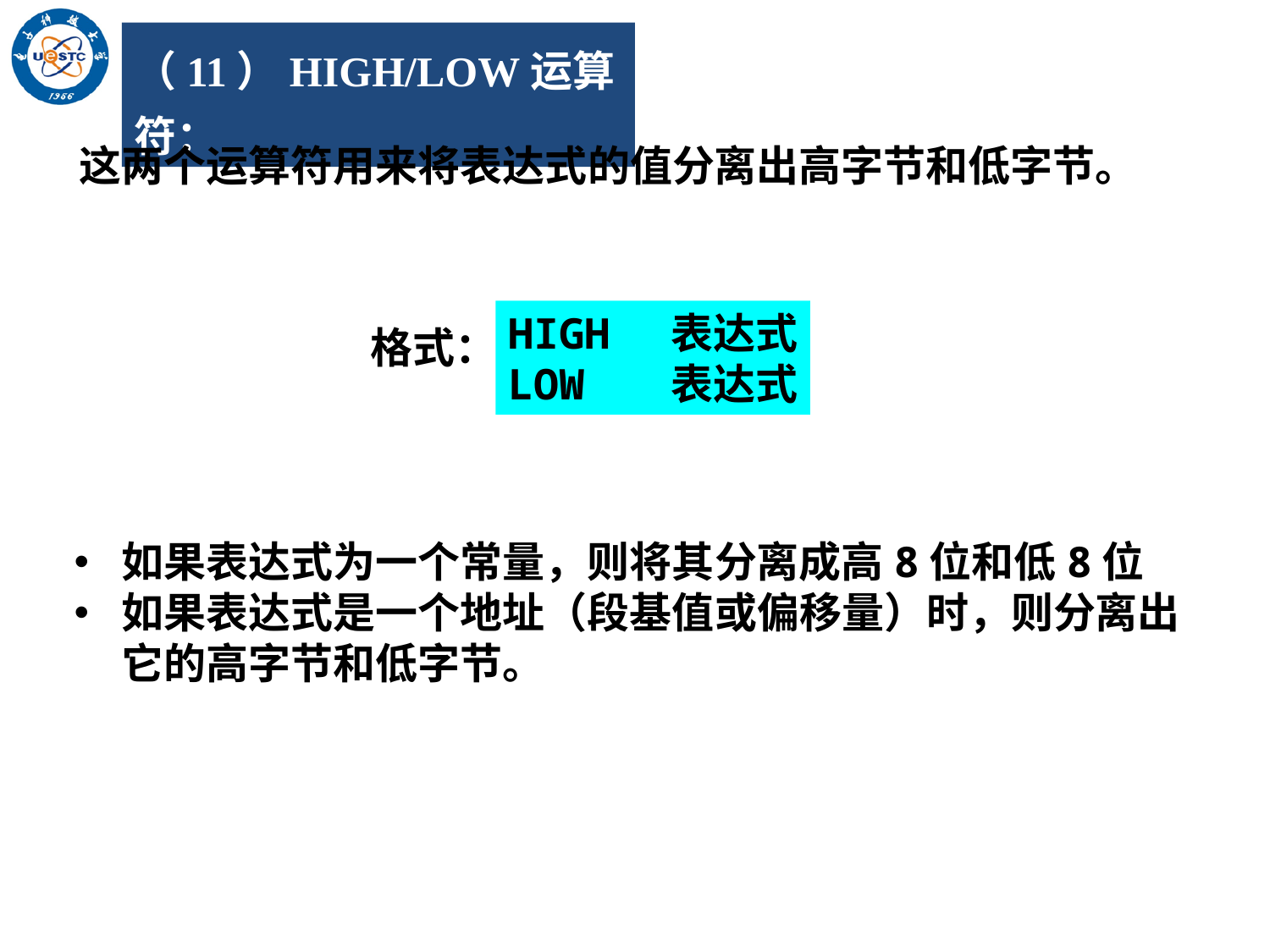

（11）HIGH/LOW运算符：
这两个运算符用来将表达式的值分离出高字节和低字节。
HIGH  表达式
LOW   表达式
格式：
如果表达式为一个常量，则将其分离成高8位和低8位
如果表达式是一个地址（段基值或偏移量）时，则分离出它的高字节和低字节。